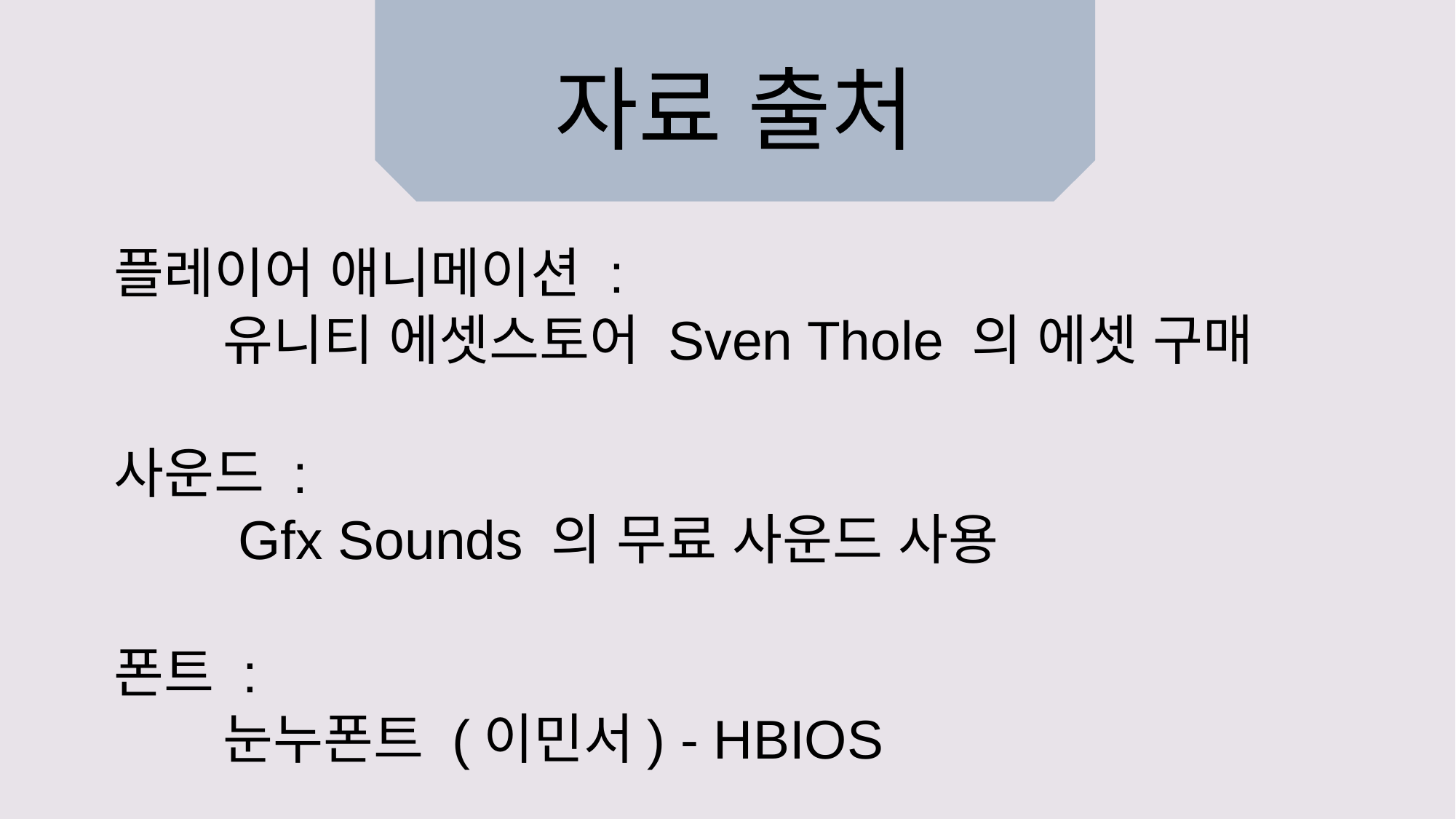

# 자료 출처
플레이어 애니메이션 :
	유니티 에셋스토어 Sven Thole 의 에셋 구매

사운드 :
	 Gfx Sounds 의 무료 사운드 사용

폰트 :
	눈누폰트 (이민서) - HBIOS